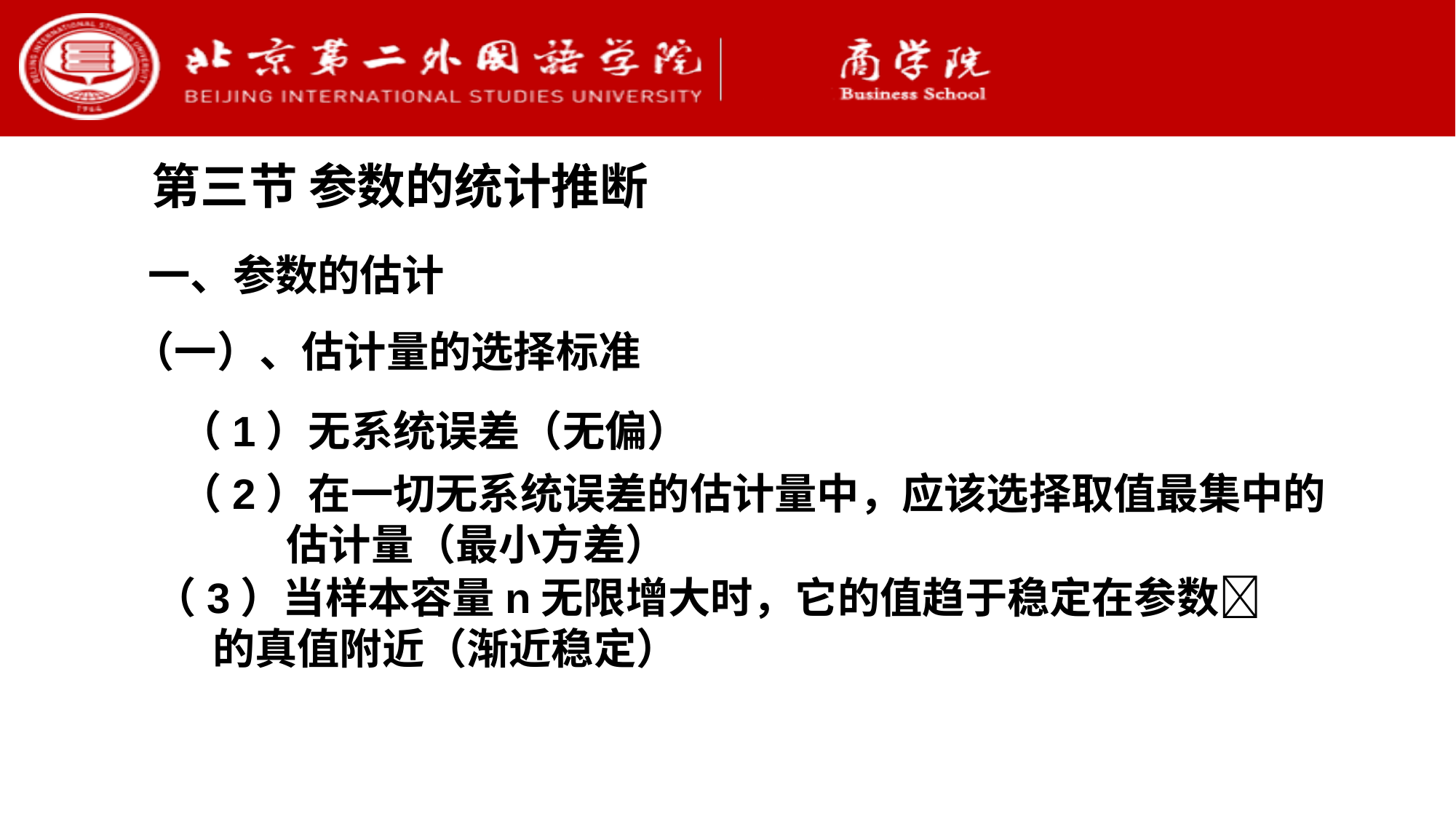

第三节 参数的统计推断
一、参数的估计
（一）、估计量的选择标准
（1）无系统误差（无偏）
（2）在一切无系统误差的估计量中，应该选择取值最集中的估计量（最小方差）
（3）当样本容量n无限增大时，它的值趋于稳定在参数θ
     的真值附近（渐近稳定）